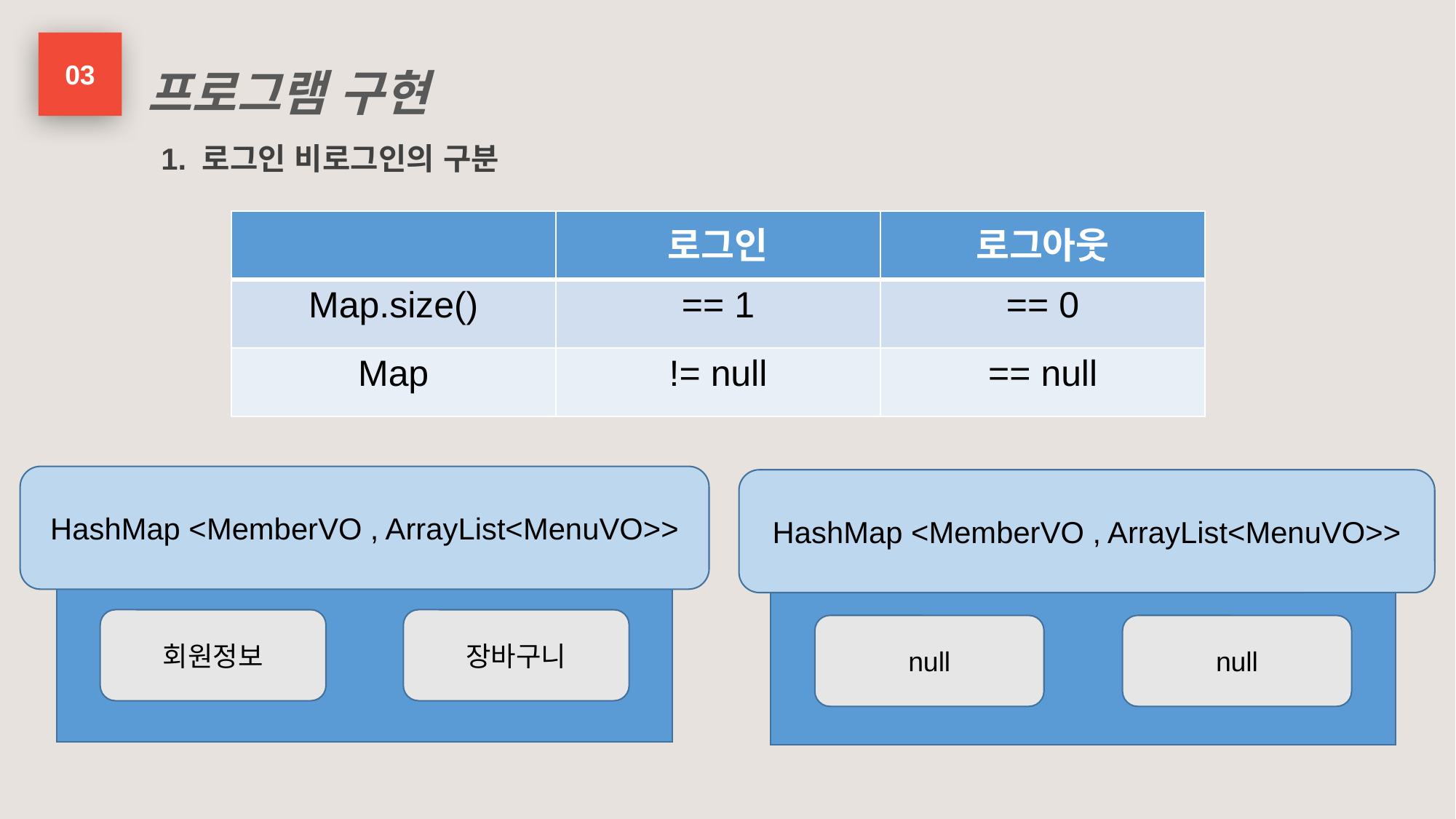

프로그램 구현
03
1. 로그인 비로그인의 구분
|  | 로그인 | 로그아웃 |
| --- | --- | --- |
| Map.size() | == 1 | == 0 |
| Map | != null | == null |
HashMap <MemberVO , ArrayList<MenuVO>>

회원정보
장바구니
HashMap <MemberVO , ArrayList<MenuVO>>

null
null